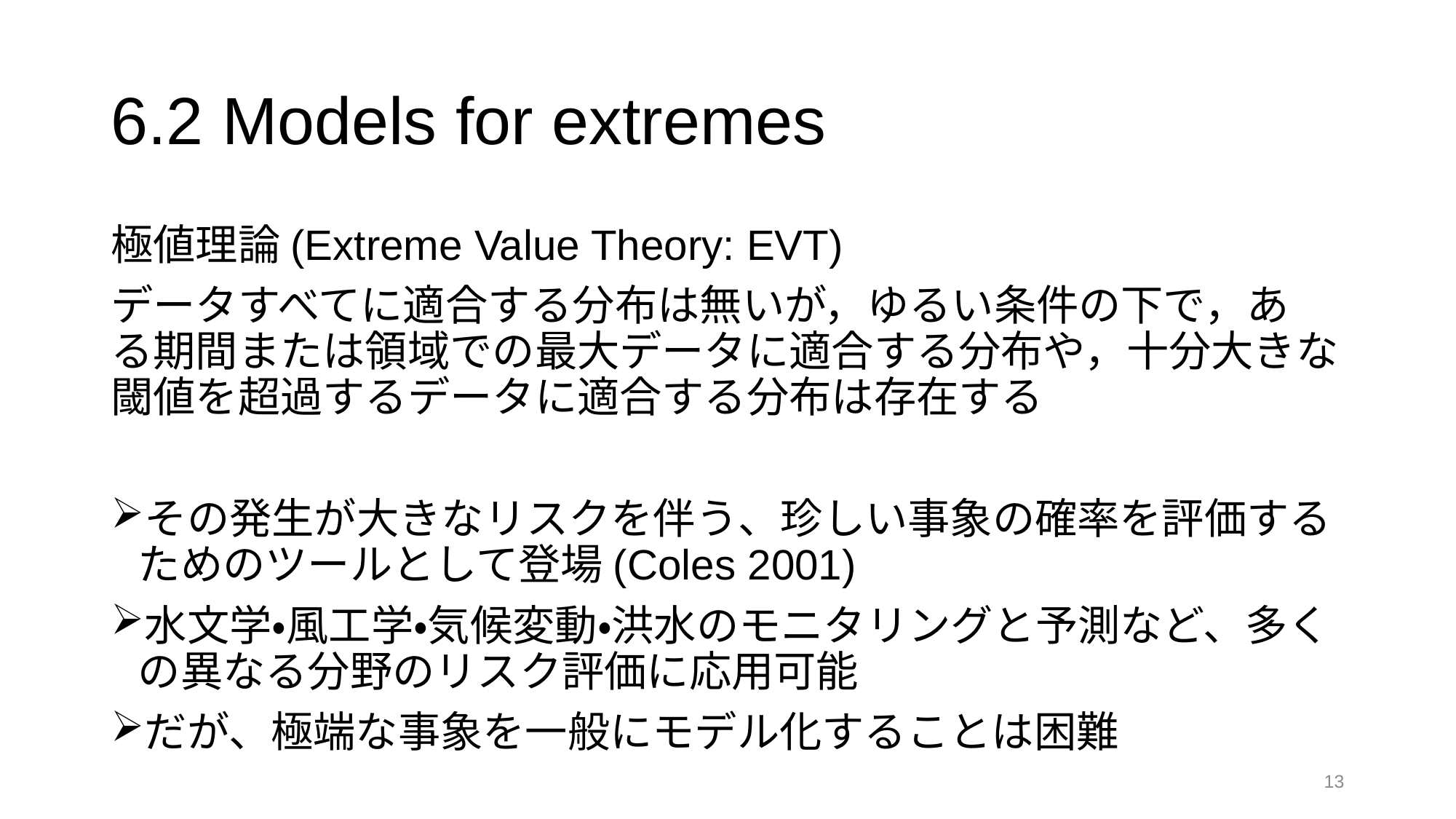

# 6.2 Models for extremes
極値理論(Extreme Value Theory: EVT)
データすべてに適合する分布は無いが，ゆるい条件の下で，あ  る期間または領域での最大データに適合する分布や，十分大きな閾値を超過するデータに適合する分布は存在する

その発生が大きなリスクを伴う、珍しい事象の確率を評価するためのツールとして登場(Coles 2001)
水文学・風工学・気候変動・洪水のモニタリングと予測など、多くの異なる分野のリスク評価に応用可能
だが、極端な事象を一般にモデル化することは困難
13